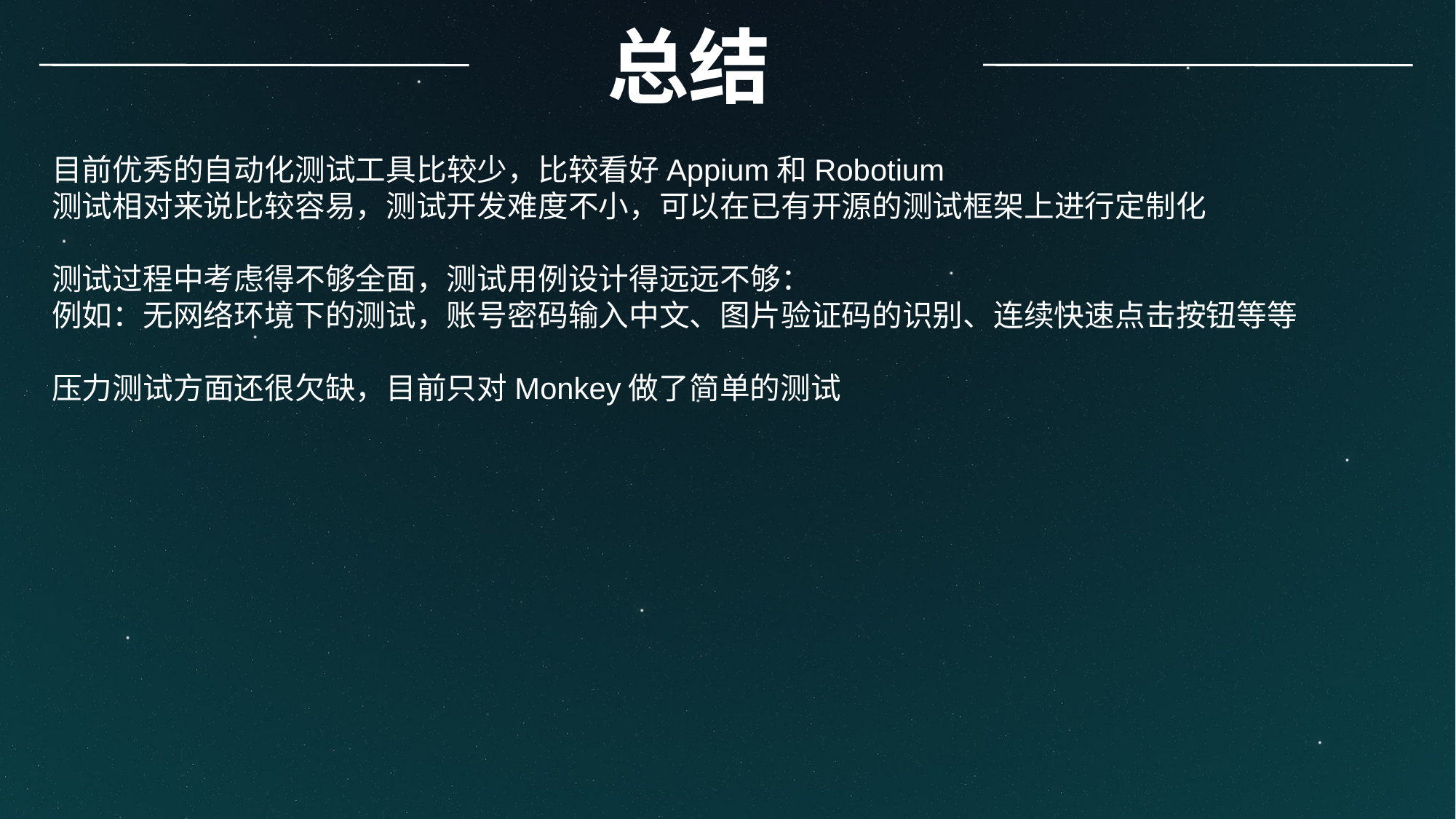

总结
目前优秀的自动化测试工具比较少，比较看好Appium和Robotium
测试相对来说比较容易，测试开发难度不小，可以在已有开源的测试框架上进行定制化

测试过程中考虑得不够全面，测试用例设计得远远不够：
例如：无网络环境下的测试，账号密码输入中文、图片验证码的识别、连续快速点击按钮等等

压力测试方面还很欠缺，目前只对Monkey做了简单的测试